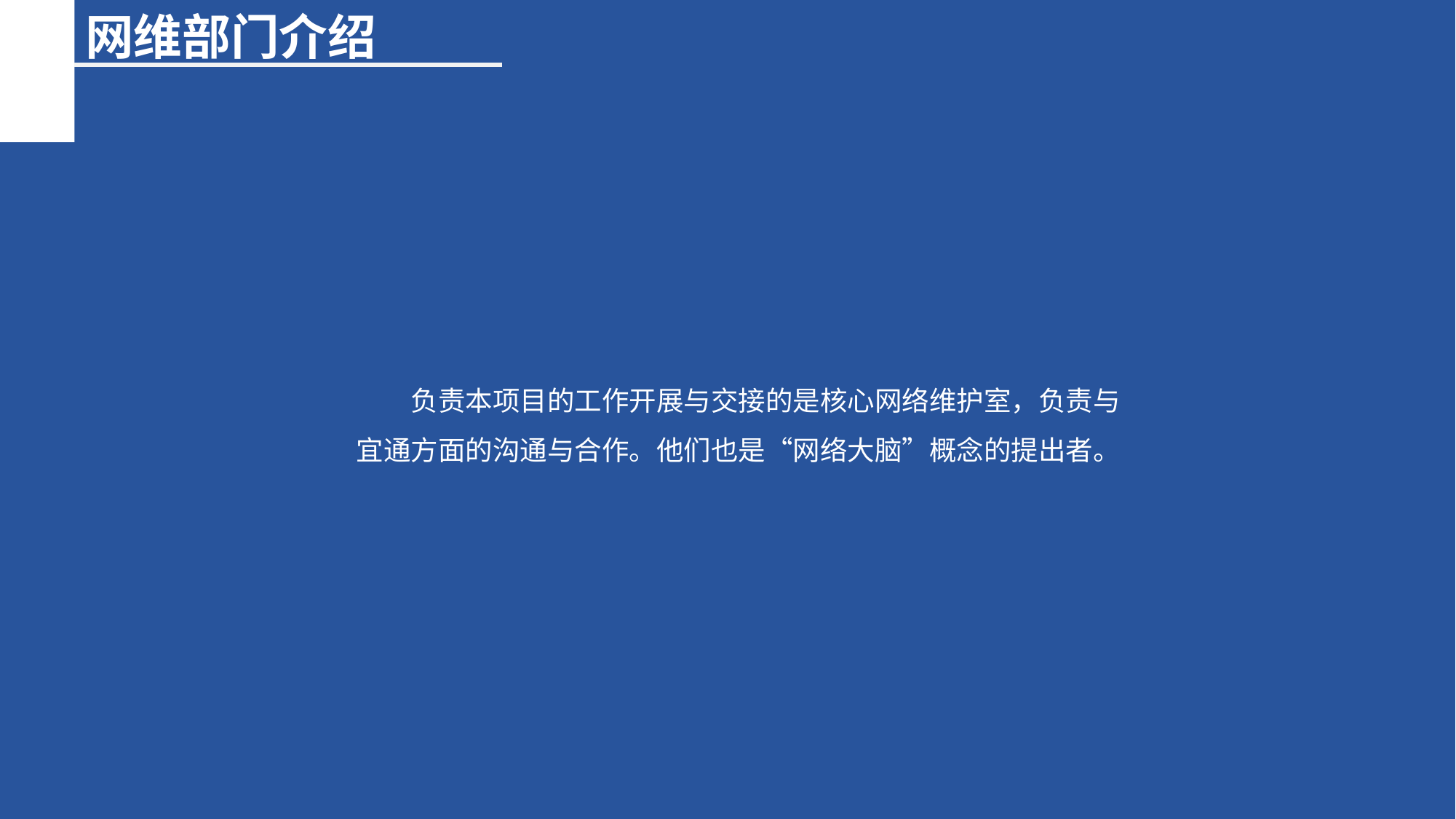

网维部门介绍
负责本项目的工作开展与交接的是核心网络维护室，负责与宜通方面的沟通与合作。他们也是“网络大脑”概念的提出者。